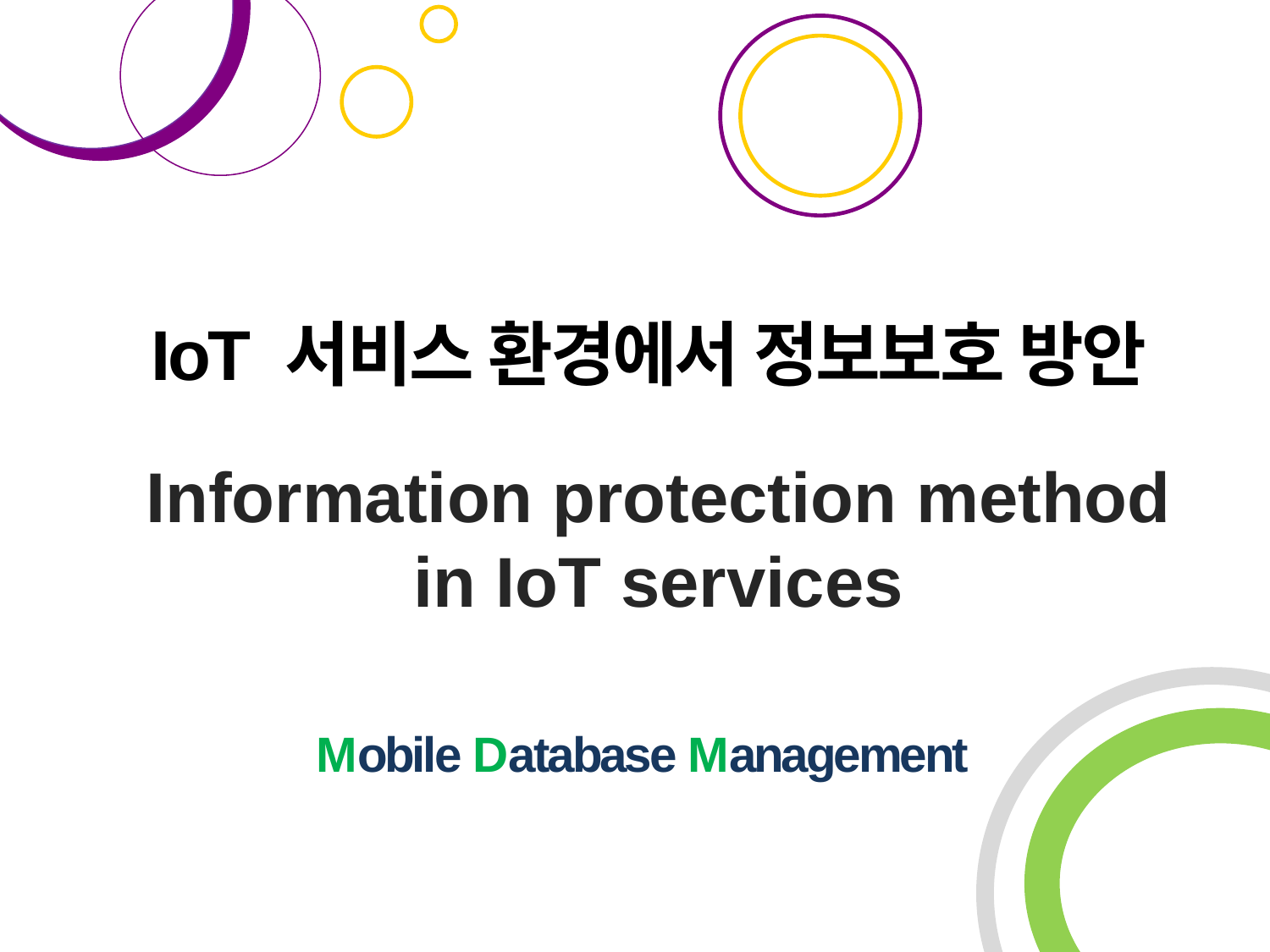

IoT 서비스 환경에서 정보보호 방안
Information protection method in IoT services

Mobile Database Management